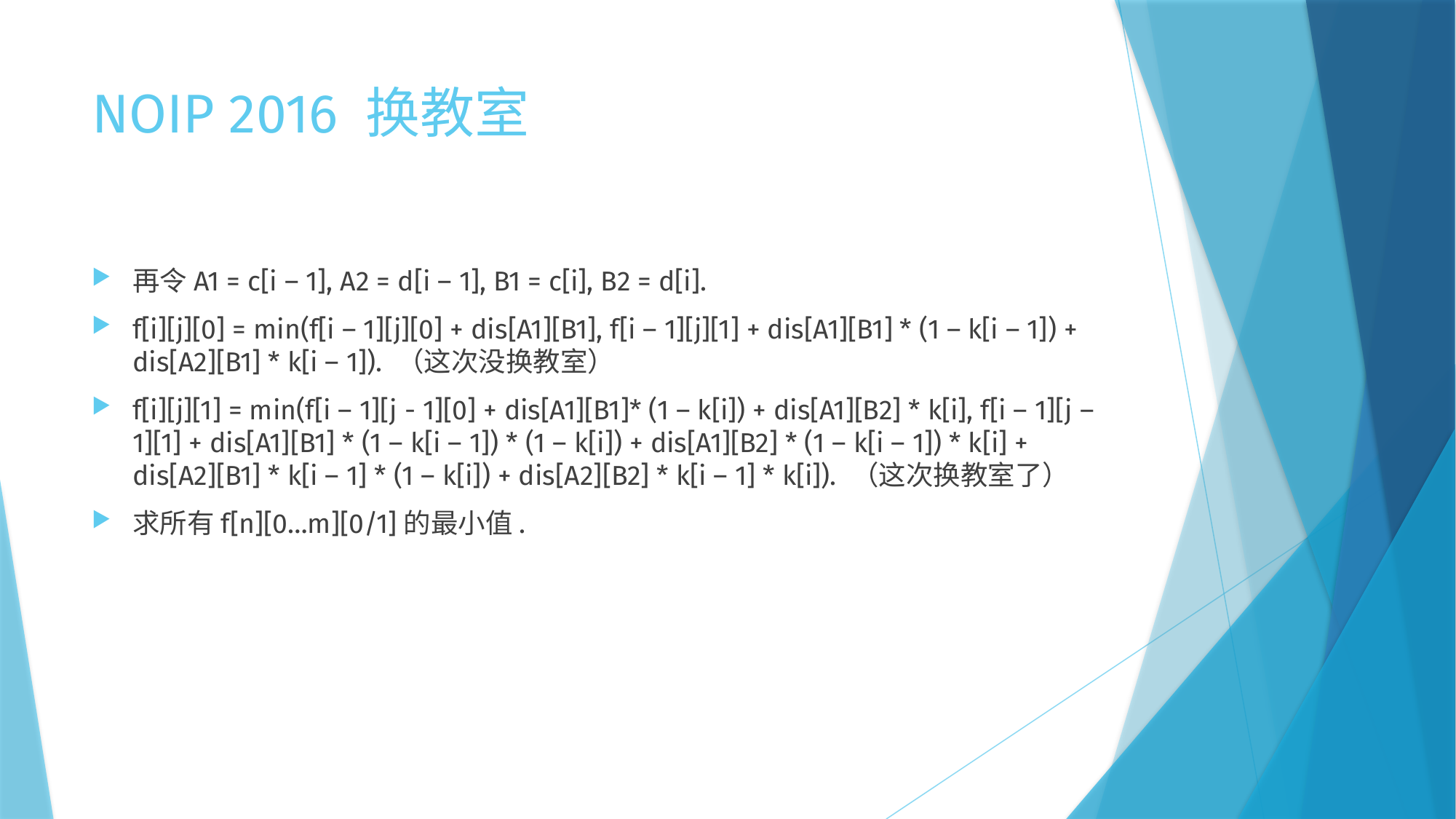

# NOIP 2016 换教室
再令A1 = c[i – 1], A2 = d[i – 1], B1 = c[i], B2 = d[i].
f[i][j][0] = min(f[i – 1][j][0] + dis[A1][B1], f[i – 1][j][1] + dis[A1][B1] * (1 – k[i – 1]) + dis[A2][B1] * k[i – 1]). （这次没换教室）
f[i][j][1] = min(f[i – 1][j - 1][0] + dis[A1][B1]* (1 – k[i]) + dis[A1][B2] * k[i], f[i – 1][j – 1][1] + dis[A1][B1] * (1 – k[i – 1]) * (1 – k[i]) + dis[A1][B2] * (1 – k[i – 1]) * k[i] + dis[A2][B1] * k[i – 1] * (1 – k[i]) + dis[A2][B2] * k[i – 1] * k[i]). （这次换教室了）
求所有f[n][0…m][0/1]的最小值.